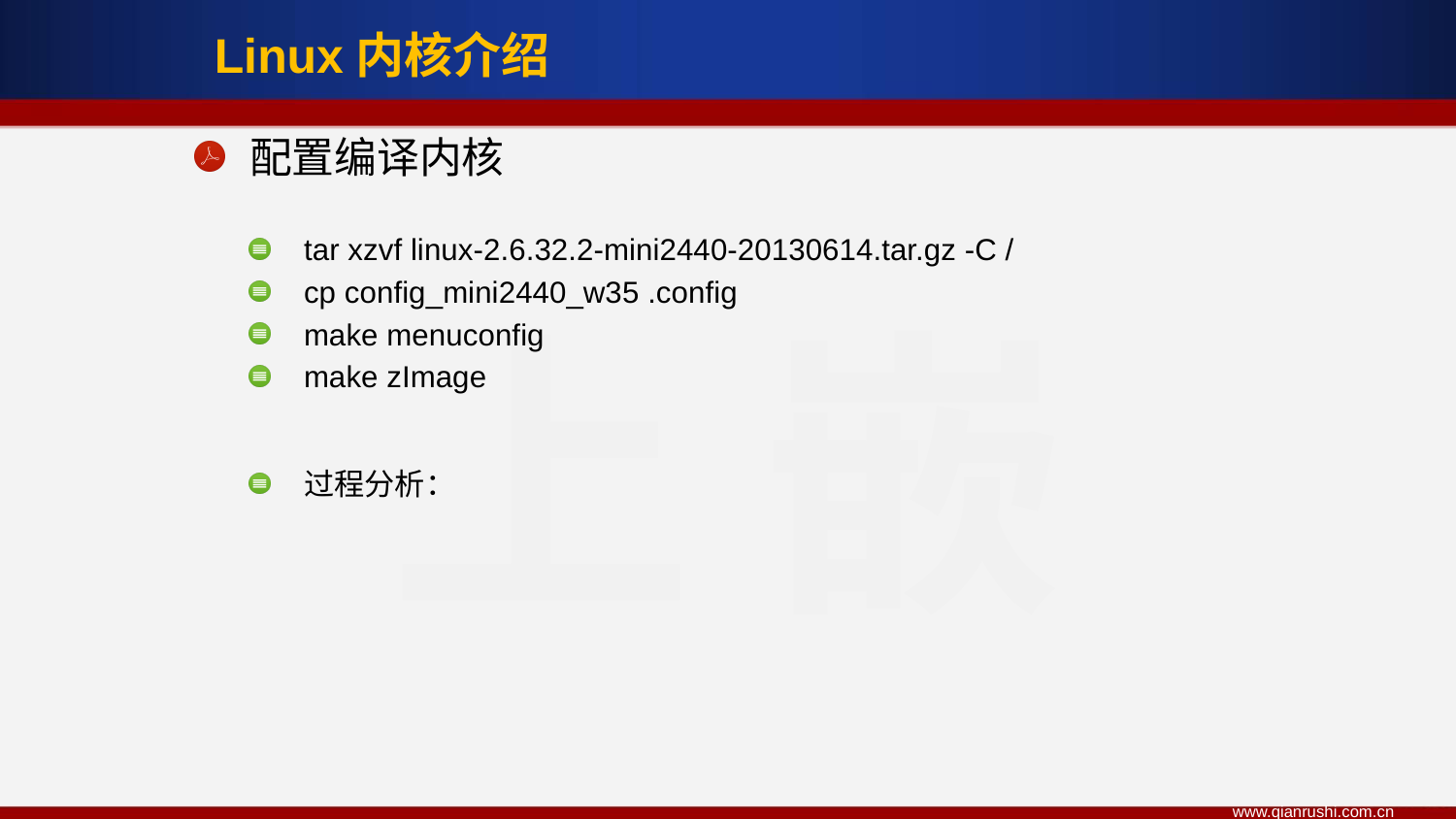

Linux内核介绍
配置编译内核

tar xzvf linux-2.6.32.2-mini2440-20130614.tar.gz -C /
cp config_mini2440_w35 .config
make menuconfig
make zImage

过程分析：